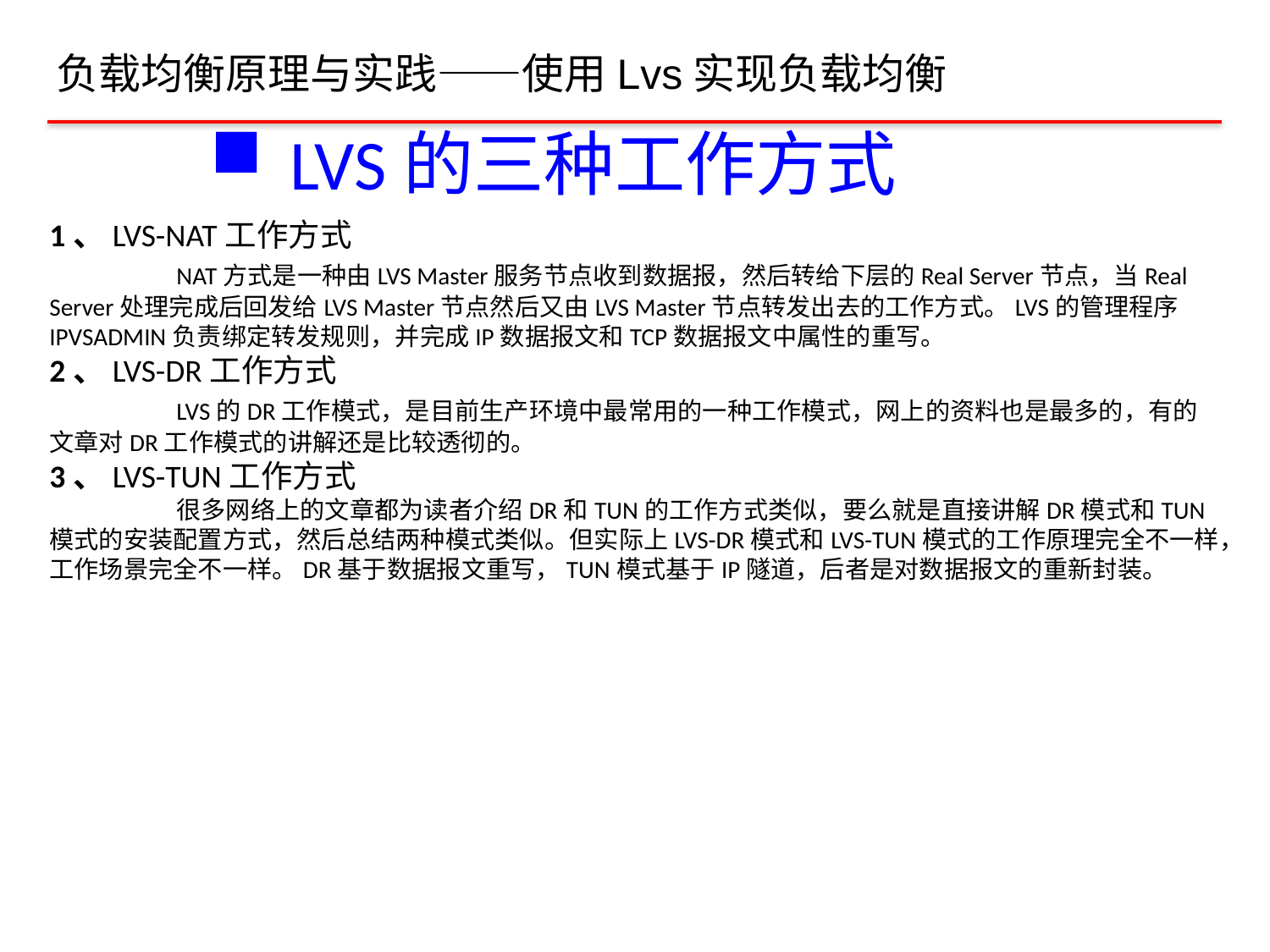

负载均衡原理与实践——使用Lvs实现负载均衡
# LVS的三种工作方式
1、LVS-NAT工作方式
	NAT方式是一种由LVS Master服务节点收到数据报，然后转给下层的Real Server节点，当Real Server处理完成后回发给LVS Master节点然后又由LVS Master节点转发出去的工作方式。LVS的管理程序IPVSADMIN负责绑定转发规则，并完成IP数据报文和TCP数据报文中属性的重写。
2、LVS-DR工作方式
	LVS的DR工作模式，是目前生产环境中最常用的一种工作模式，网上的资料也是最多的，有的文章对DR工作模式的讲解还是比较透彻的。
3、LVS-TUN工作方式
	很多网络上的文章都为读者介绍DR和TUN的工作方式类似，要么就是直接讲解DR模式和TUN模式的安装配置方式，然后总结两种模式类似。但实际上LVS-DR模式和LVS-TUN模式的工作原理完全不一样，工作场景完全不一样。DR基于数据报文重写，TUN模式基于IP隧道，后者是对数据报文的重新封装。